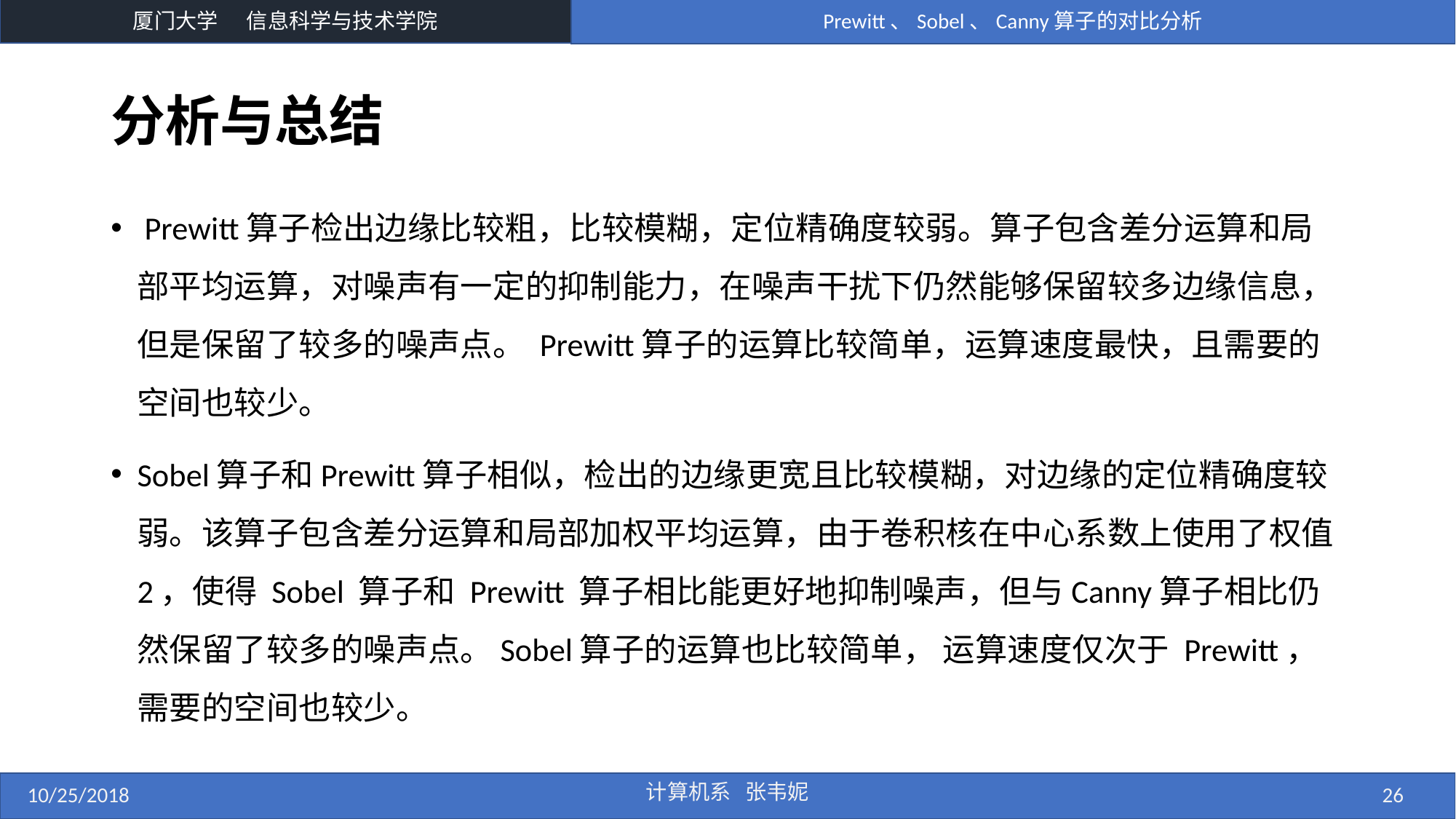

# 分析与总结
 Prewitt算子检出边缘比较粗，比较模糊，定位精确度较弱。算子包含差分运算和局部平均运算，对噪声有一定的抑制能力，在噪声干扰下仍然能够保留较多边缘信息，但是保留了较多的噪声点。 Prewitt算子的运算比较简单，运算速度最快，且需要的空间也较少。
Sobel算子和Prewitt算子相似，检出的边缘更宽且比较模糊，对边缘的定位精确度较弱。该算子包含差分运算和局部加权平均运算，由于卷积核在中心系数上使用了权值 2，使得 Sobel 算子和 Prewitt 算子相比能更好地抑制噪声，但与Canny算子相比仍然保留了较多的噪声点。Sobel算子的运算也比较简单， 运算速度仅次于 Prewitt，需要的空间也较少。
10/25/2018
计算机系   张韦妮
26